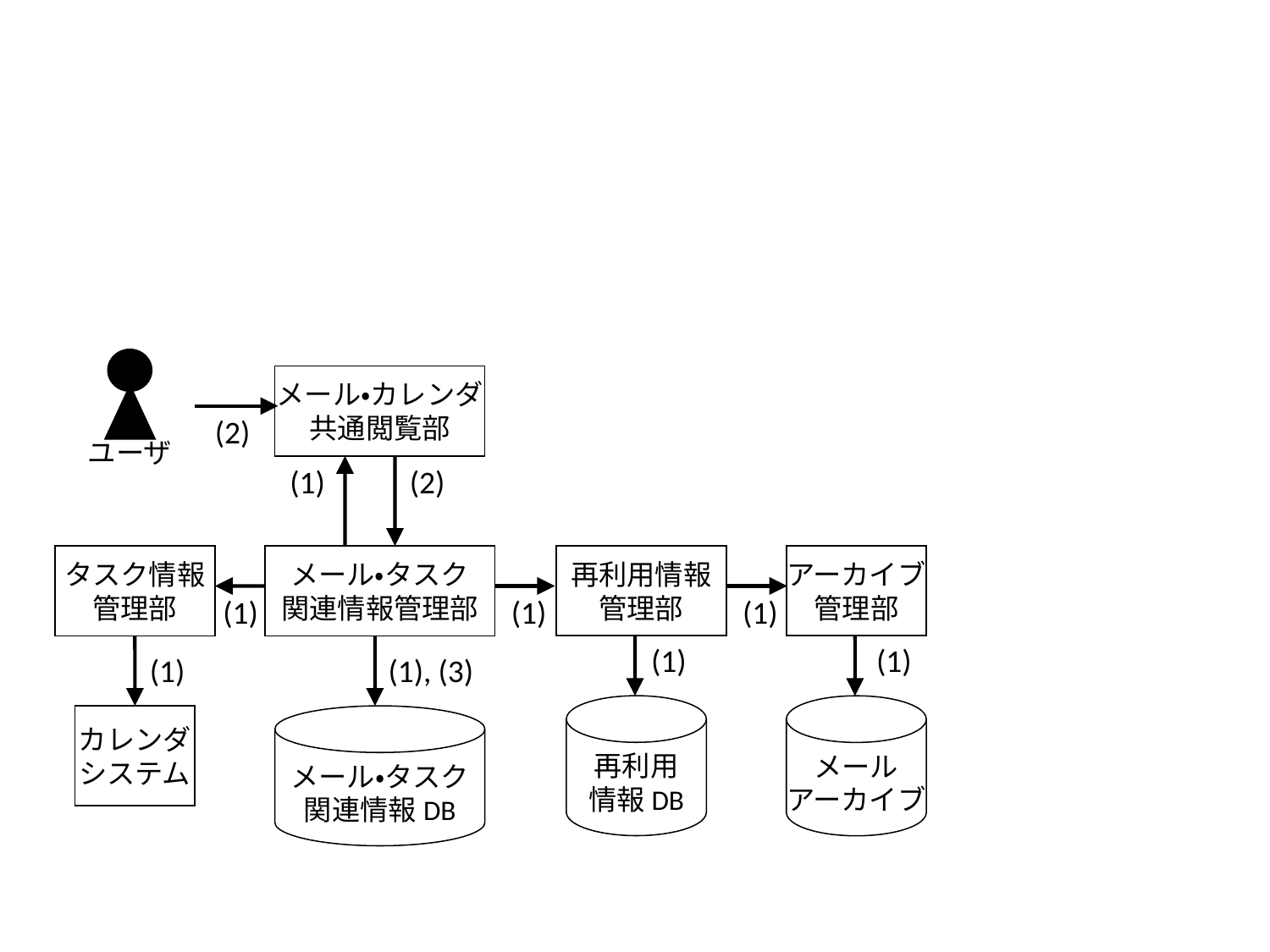

メール・カレンダ
共通閲覧部

(2)
ユーザ
(1)

(2)
再利用情報
管理部
アーカイブ
管理部
タスク情報
管理部
メール・タスク
関連情報管理部
(1)

(1)

(1)

(1)
(1)

(1)
(1), (3)
再利用
情報DB
メール
アーカイブ
カレンダ
システム
メール・タスク
関連情報DB